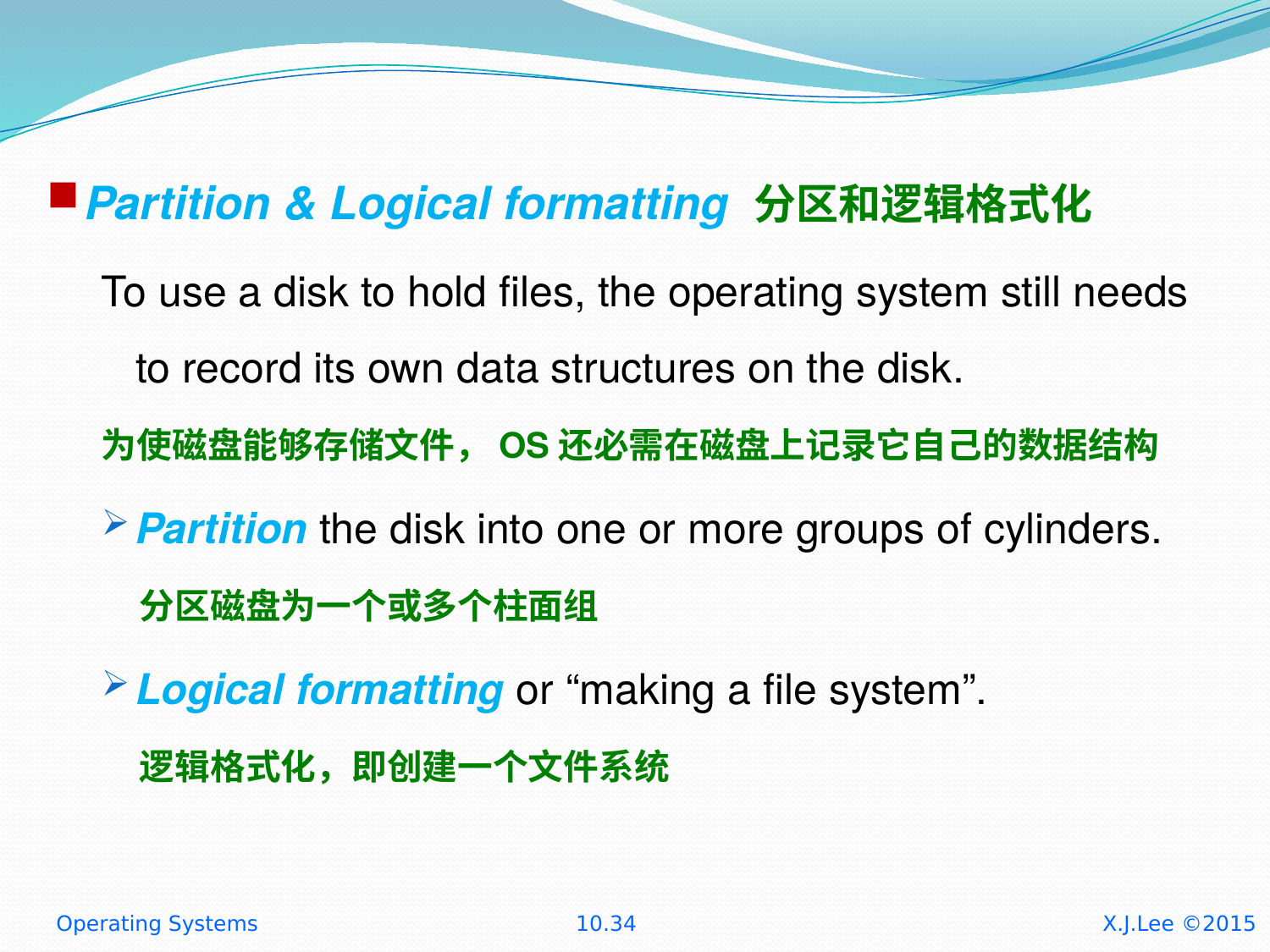

Partition & Logical formatting 分区和逻辑格式化
To use a disk to hold files, the operating system still needs to record its own data structures on the disk.
为使磁盘能够存储文件，OS还必需在磁盘上记录它自己的数据结构
Partition the disk into one or more groups of cylinders.
分区磁盘为一个或多个柱面组
Logical formatting or “making a file system”.
逻辑格式化，即创建一个文件系统
Operating Systems
10.34
X.J.Lee ©2015